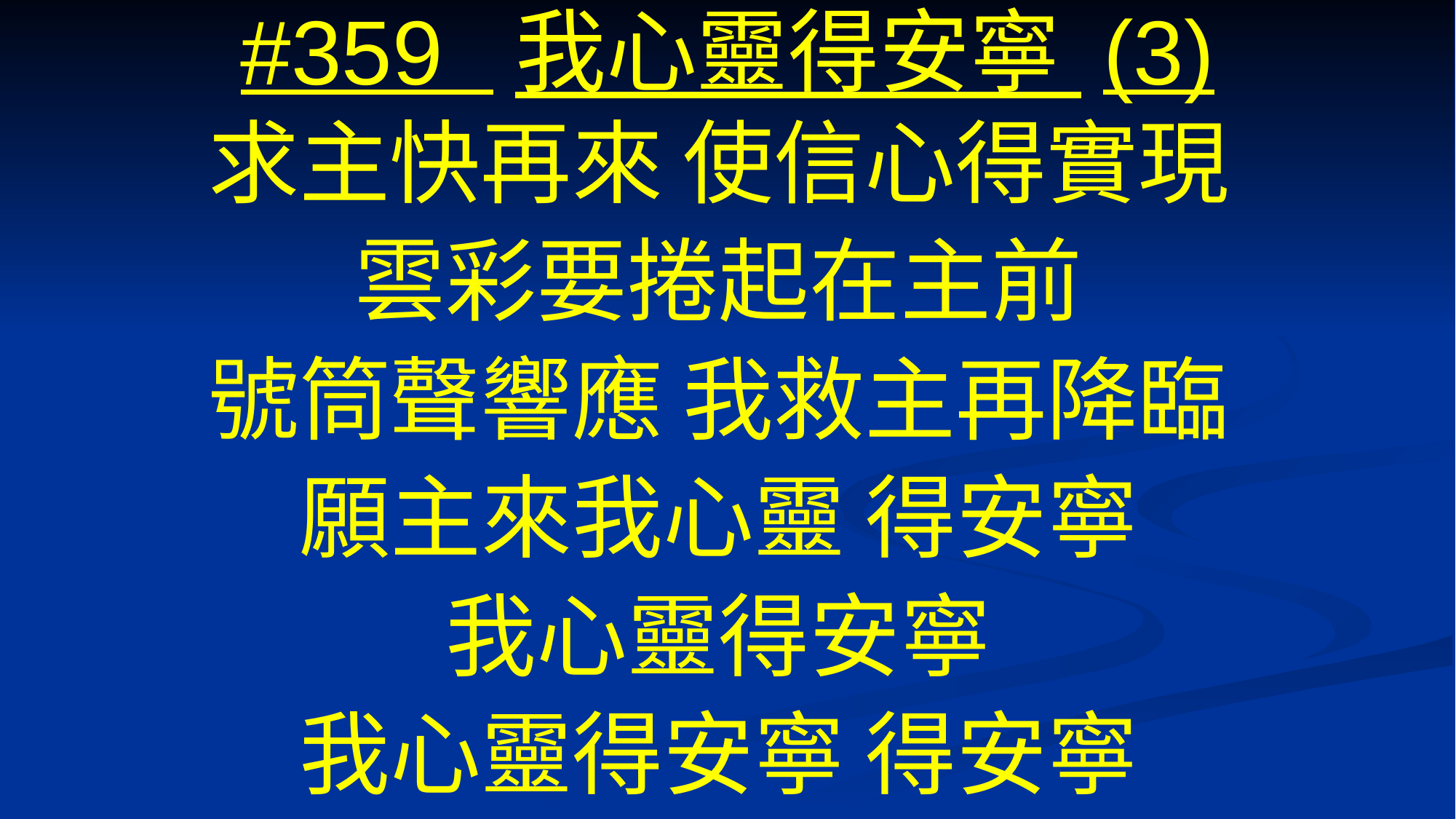

# #359  我心靈得安寧 (3)
求主快再來 使信心得實現
雲彩要捲起在主前
號筒聲響應 我救主再降臨
願主來我心靈 得安寧
我心靈得安寧
我心靈得安寧 得安寧